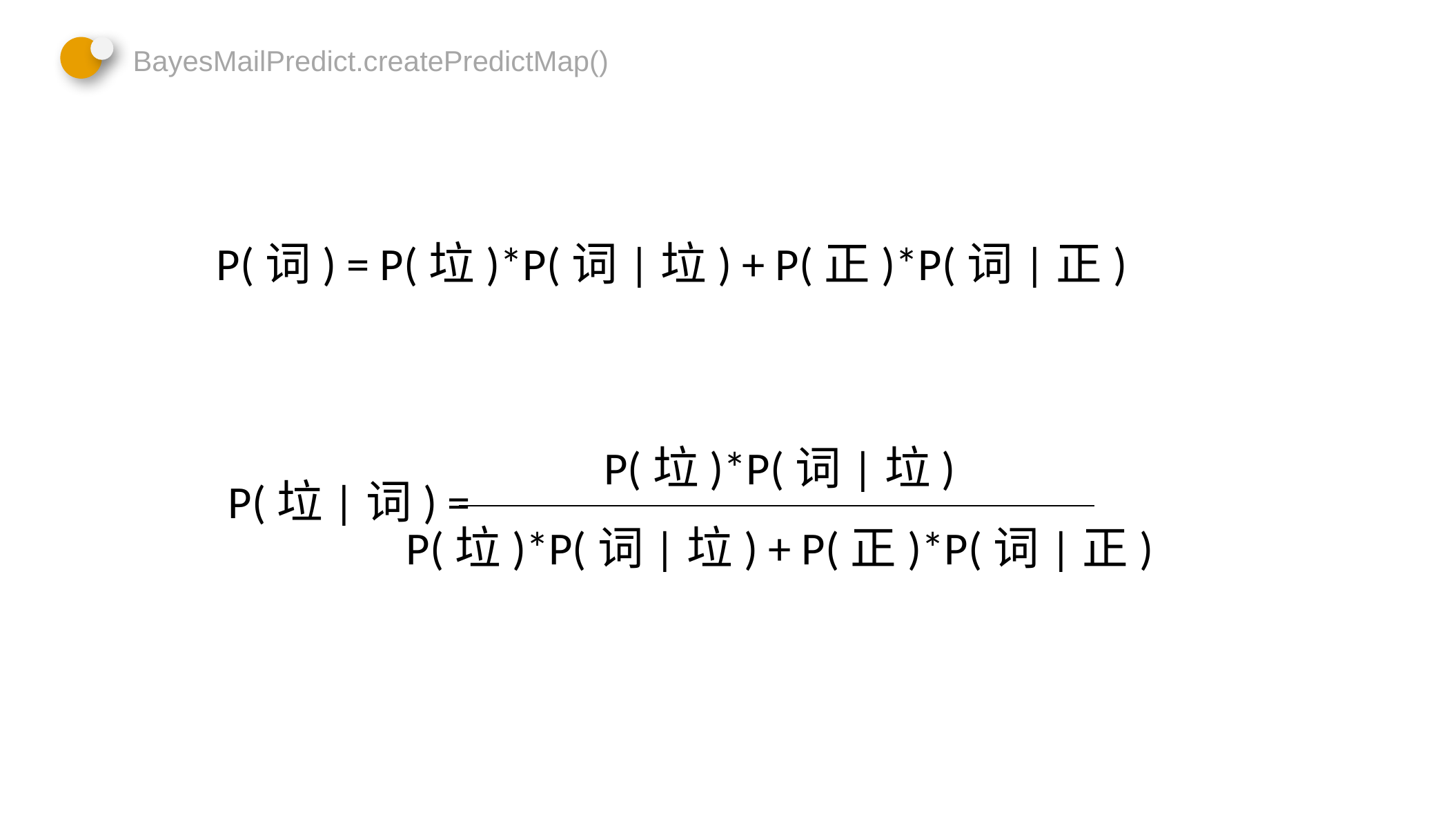

BayesMailPredict.createPredictMap()
P(词) = P(垃)*P(词|垃) + P(正)*P(词|正)
P(垃)*P(词|垃)
P(垃|词) =
P(垃)*P(词|垃) + P(正)*P(词|正)